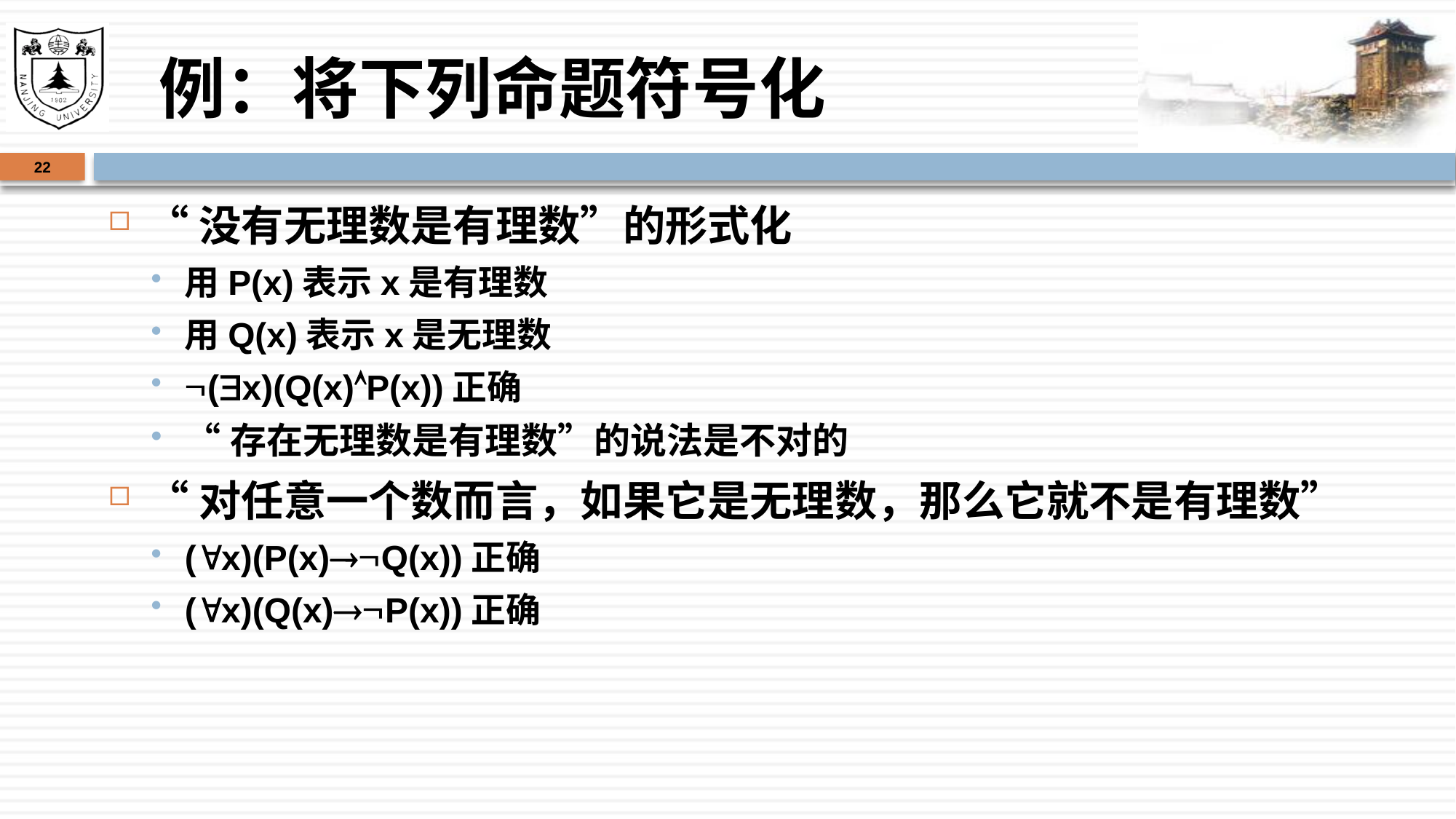

# 例：将下列命题符号化
22
“没有无理数是有理数”的形式化
用P(x)表示x是有理数
用Q(x)表示x是无理数
¬(∃x)(Q(x)∧P(x))正确
“存在无理数是有理数”的说法是不对的
“对任意一个数而言，如果它是无理数，那么它就不是有理数”
(∀x)(P(x)→¬Q(x))正确
(∀x)(Q(x)→¬P(x))正确